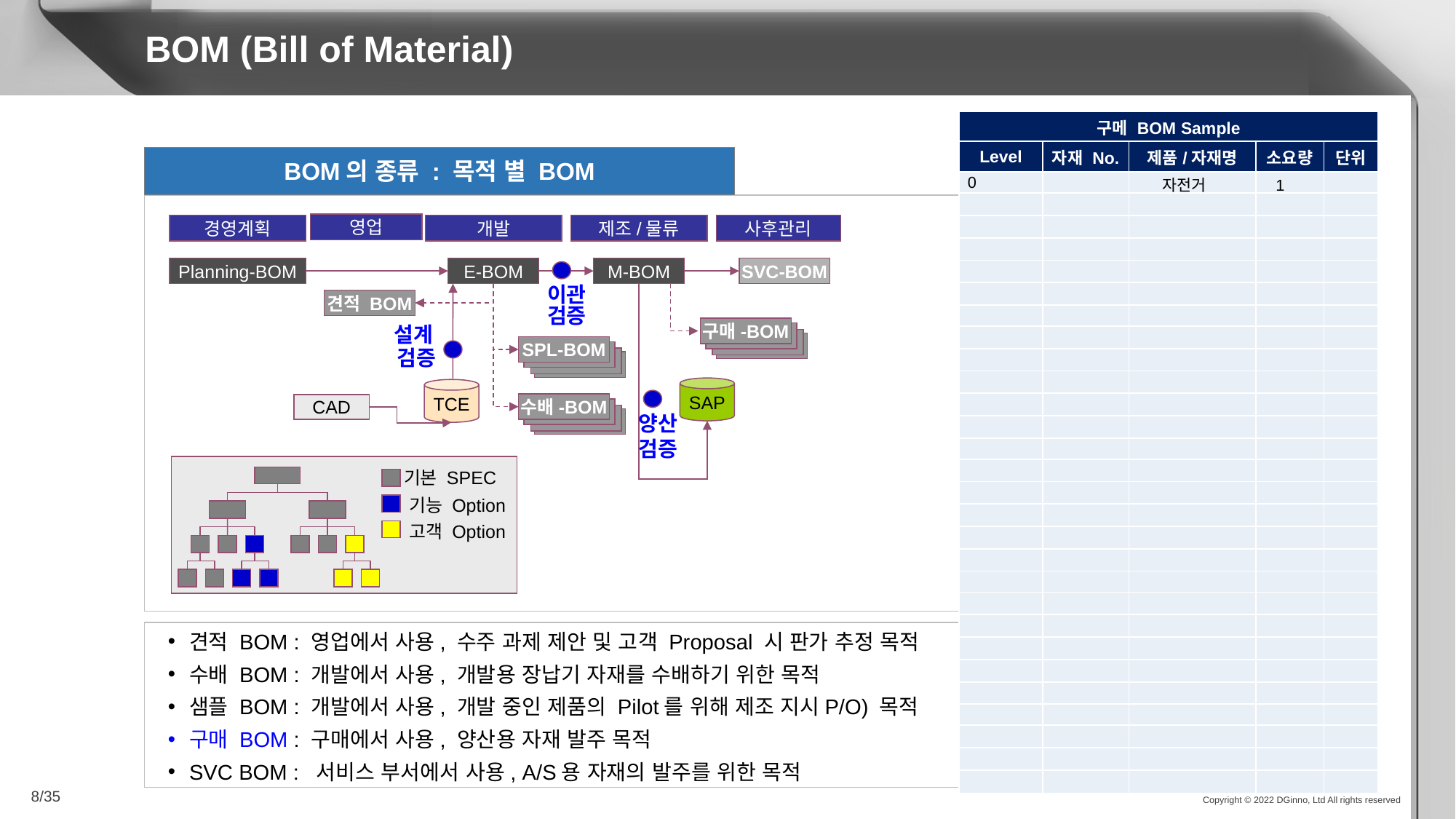

BOM (Bill of Material)
| 구메 BOM Sample |  |  |  |  |
| --- | --- | --- | --- | --- |
| Level | 자재 No. | 제품/자재명 | 소요량 | 단위 |
| 0 |  | 자전거 | 1 |  |
|  |  |  |  |  |
|  |  |  |  |  |
|  |  |  |  |  |
|  |  |  |  |  |
|  |  |  |  |  |
|  |  |  |  |  |
|  |  |  |  |  |
|  |  |  |  |  |
|  |  |  |  |  |
|  |  |  |  |  |
|  |  |  |  |  |
|  |  |  |  |  |
|  |  |  |  |  |
|  |  |  |  |  |
|  |  |  |  |  |
|  |  |  |  |  |
|  |  |  |  |  |
|  |  |  |  |  |
|  |  |  |  |  |
|  |  |  |  |  |
|  |  |  |  |  |
|  |  |  |  |  |
|  |  |  |  |  |
|  |  |  |  |  |
|  |  |  |  |  |
|  |  |  |  |  |
|  |  |  |  |  |
BOM의 종류 : 목적 별 BOM

영업
경영계획
개발
제조/물류
사후관리
Planning-BOM
E-BOM
M-BOM
SVC-BOM

이관
검증

견적 BOM
구매-BOM
설계
검증

SPL-BOM

SAP
TCE

수배-BOM
CAD

양산
검증

기본 SPEC

기능 Option

고객 Option

견적 BOM : 영업에서 사용, 수주 과제 제안 및 고객 Proposal 시 판가 추정 목적
수배 BOM : 개발에서 사용, 개발용 장납기 자재를 수배하기 위한 목적
샘플 BOM : 개발에서 사용, 개발 중인 제품의 Pilot를 위해 제조 지시P/O) 목적
구매 BOM : 구매에서 사용, 양산용 자재 발주 목적
SVC BOM :  서비스 부서에서 사용, A/S용 자재의 발주를 위한 목적
8